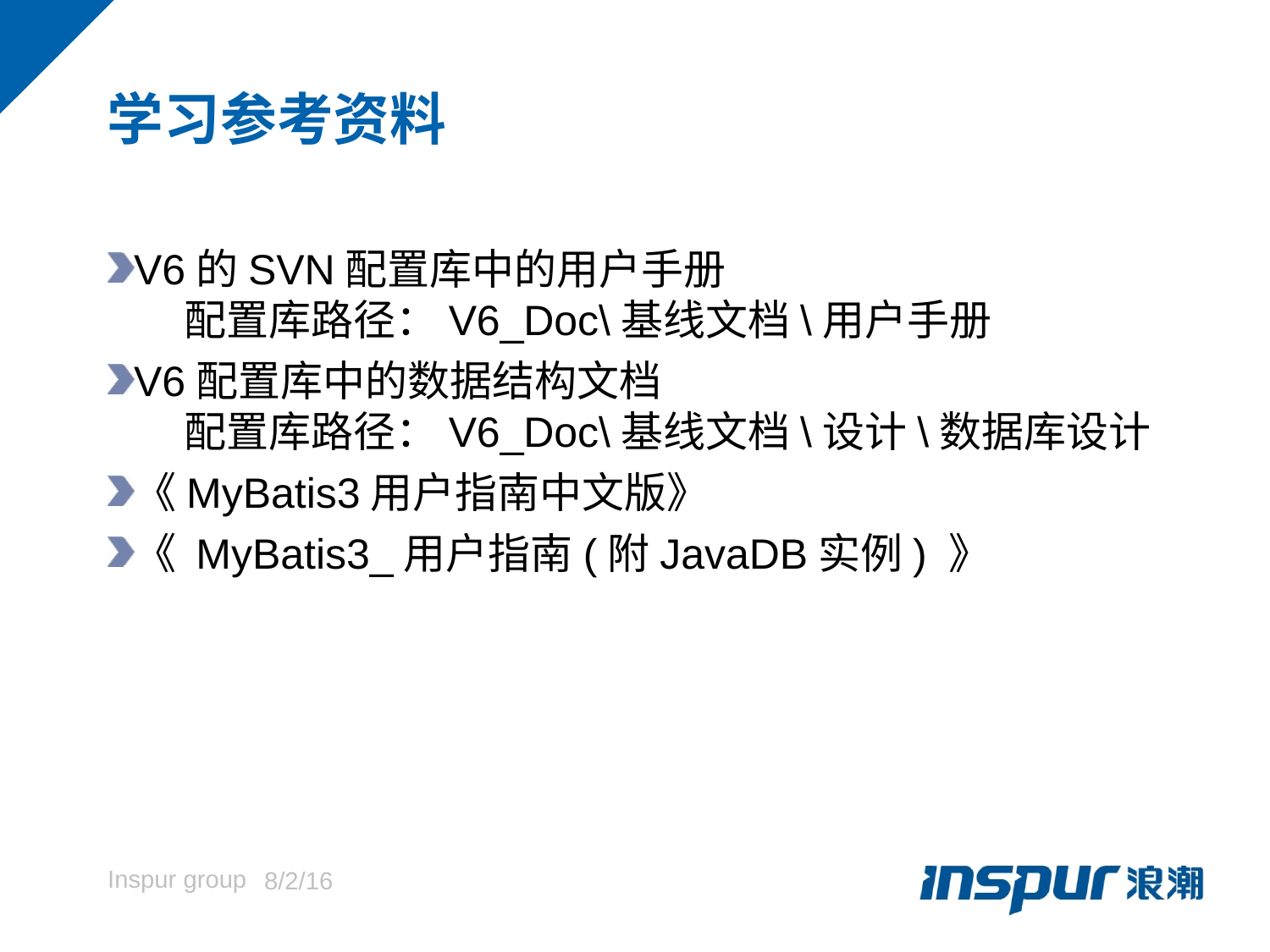

学习参考资料
V6的SVN配置库中的用户手册
       配置库路径：V6_Doc\基线文档\用户手册
V6配置库中的数据结构文档
       配置库路径：V6_Doc\基线文档\设计\数据库设计
《MyBatis3用户指南中文版》
《 MyBatis3_用户指南(附JavaDB实例) 》
Inspur group
8/2/16